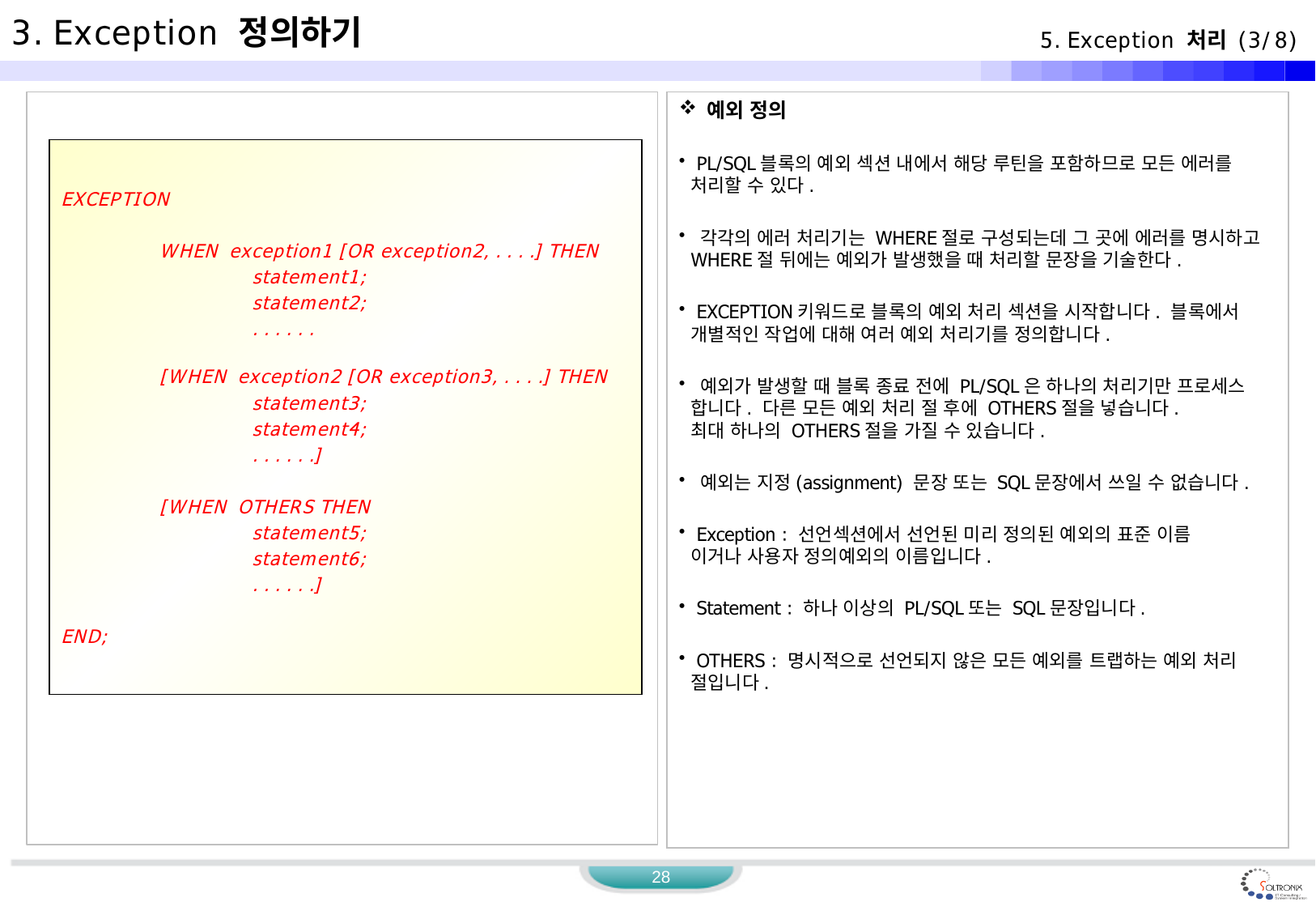

3. Exception 정의하기
5. Exception 처리 (3/8)

 예외 정의

 PL/SQL블록의 예외 섹션 내에서 해당 루틴을 포함하므로 모든 에러를
처리할 수 있다.

 각각의 에러 처리기는 WHERE절로 구성되는데 그 곳에 에러를 명시하고 WHERE절 뒤에는 예외가 발생했을 때 처리할 문장을 기술한다.

 EXCEPTION키워드로 블록의 예외 처리 섹션을 시작합니다. 블록에서 개별적인 작업에 대해 여러 예외 처리기를 정의합니다.

 예외가 발생할 때 블록 종료 전에 PL/SQL은 하나의 처리기만 프로세스 합니다. 다른 모든 예외 처리 절 후에 OTHERS절을 넣습니다.
최대 하나의 OTHERS절을 가질 수 있습니다.

 예외는 지정(assignment) 문장 또는 SQL문장에서 쓰일 수 없습니다.

 Exception : 선언섹션에서 선언된 미리 정의된 예외의 표준 이름
이거나 사용자 정의예외의 이름입니다.

 Statement : 하나 이상의 PL/SQL또는 SQL문장입니다.

 OTHERS : 명시적으로 선언되지 않은 모든 예외를 트랩하는 예외 처리 절입니다.
EXCEPTION

                  WHEN  exception1 [OR exception2, . . . .] THEN
                                   statement1;
                                   statement2;
                                   . . . . . .
                  [WHEN  exception2 [OR exception3, . . . .] THEN
                                   statement3;
                                   statement4;
                                   . . . . . .]

                  [WHEN  OTHERS THEN
                                   statement5;
                                   statement6;
                                   . . . . . .]

END;